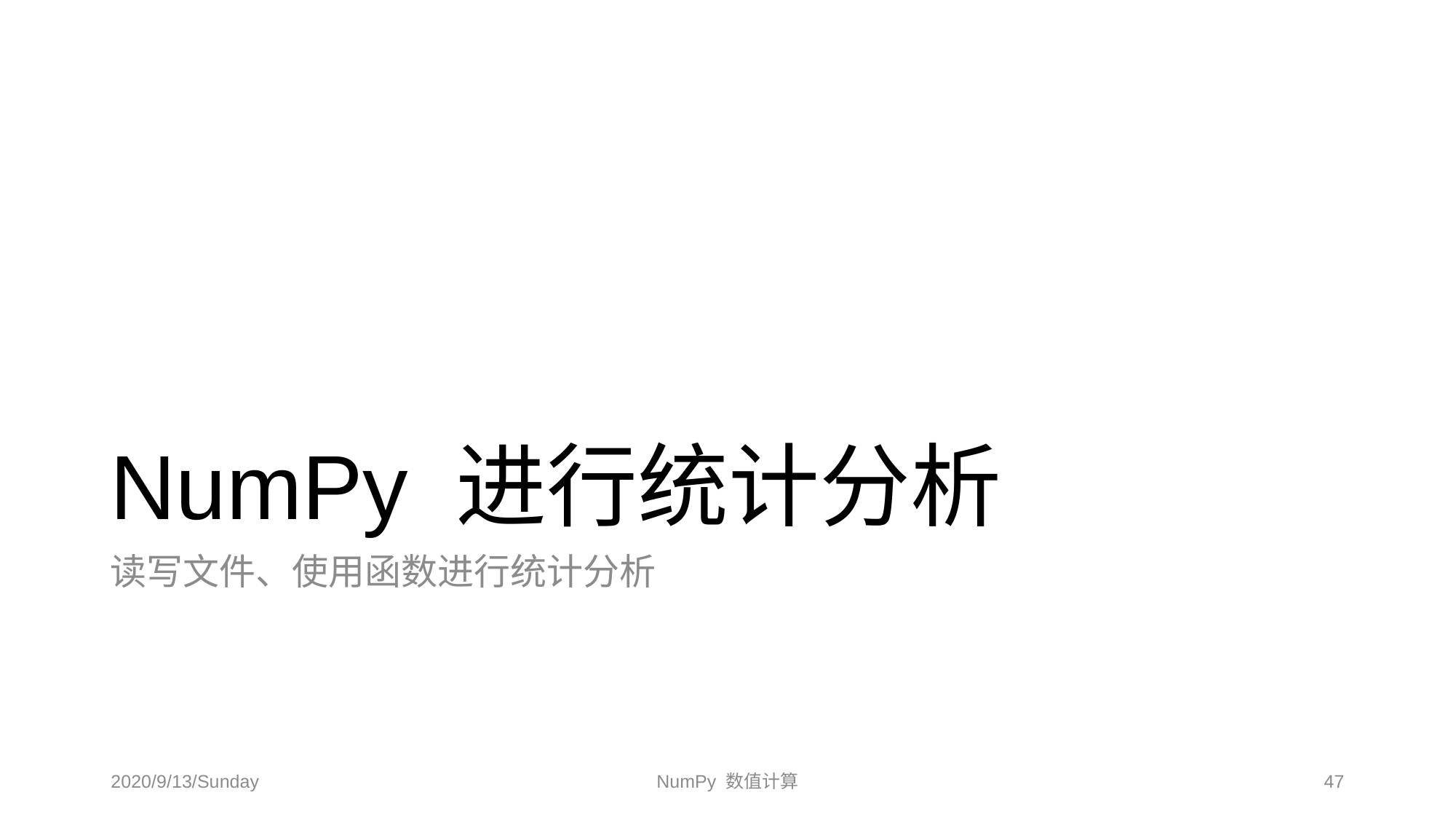

# NumPy 进行统计分析
读写文件、使用函数进行统计分析
2020/9/13/Sunday
NumPy 数值计算
47